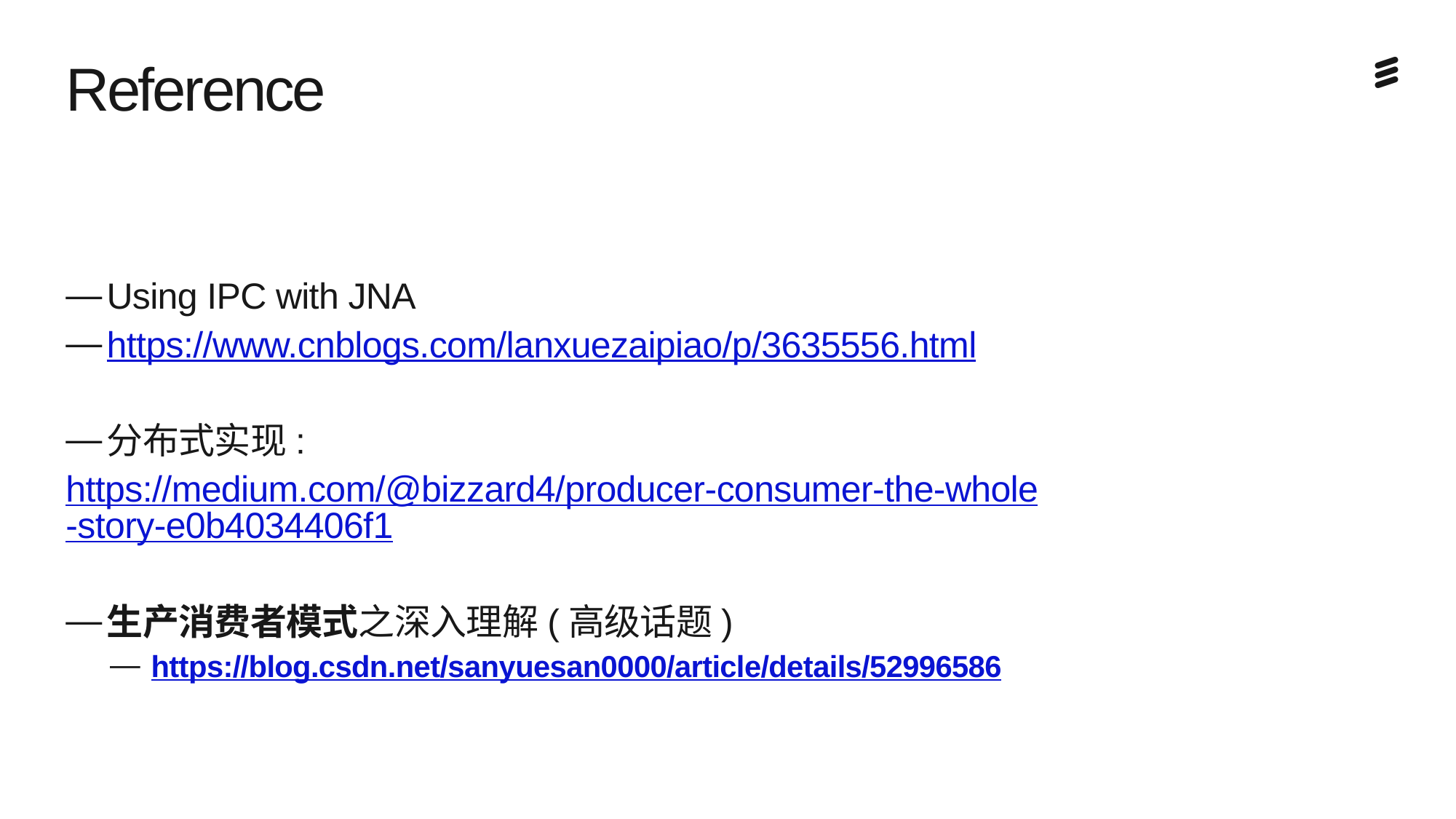

# Reference

Using IPC with JNA
https://www.cnblogs.com/lanxuezaipiao/p/3635556.html

分布式实现:
https://medium.com/@bizzard4/producer-consumer-the-whole-story-e0b4034406f1

生产消费者模式之深入理解(高级话题)
https://blog.csdn.net/sanyuesan0000/article/details/52996586